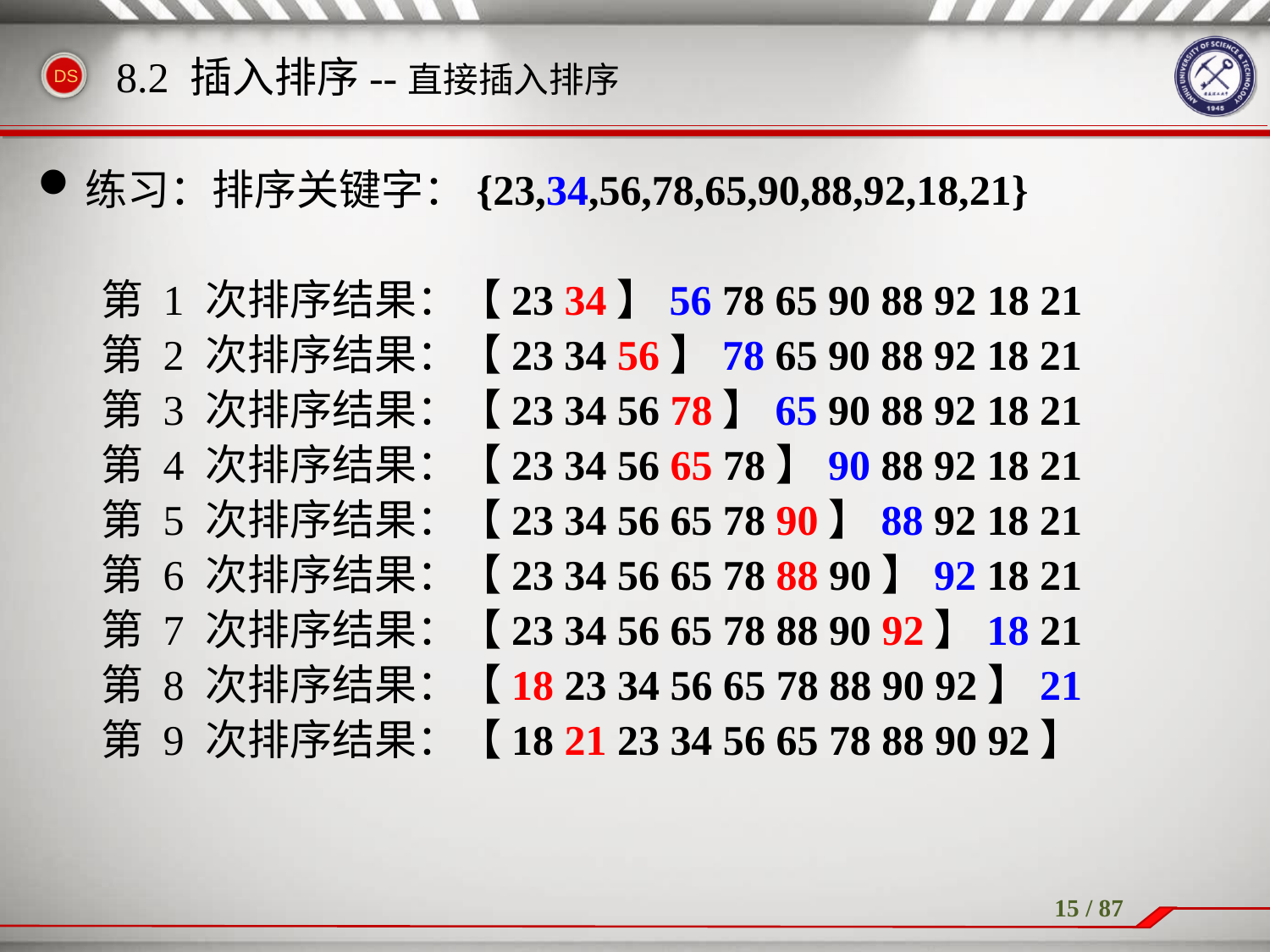

8.2 插入排序--直接插入排序
练习：排序关键字：{23,34,56,78,65,90,88,92,18,21}

第 1 次排序结果：【23 34】56 78 65 90 88 92 18 21
第 2 次排序结果：【23 34 56】78 65 90 88 92 18 21
第 3 次排序结果：【23 34 56 78】65 90 88 92 18 21
第 4 次排序结果：【23 34 56 65 78】90 88 92 18 21
第 5 次排序结果：【23 34 56 65 78 90】88 92 18 21
第 6 次排序结果：【23 34 56 65 78 88 90】92 18 21
第 7 次排序结果：【23 34 56 65 78 88 90 92】18 21
第 8 次排序结果：【18 23 34 56 65 78 88 90 92】21
第 9 次排序结果：【18 21 23 34 56 65 78 88 90 92】